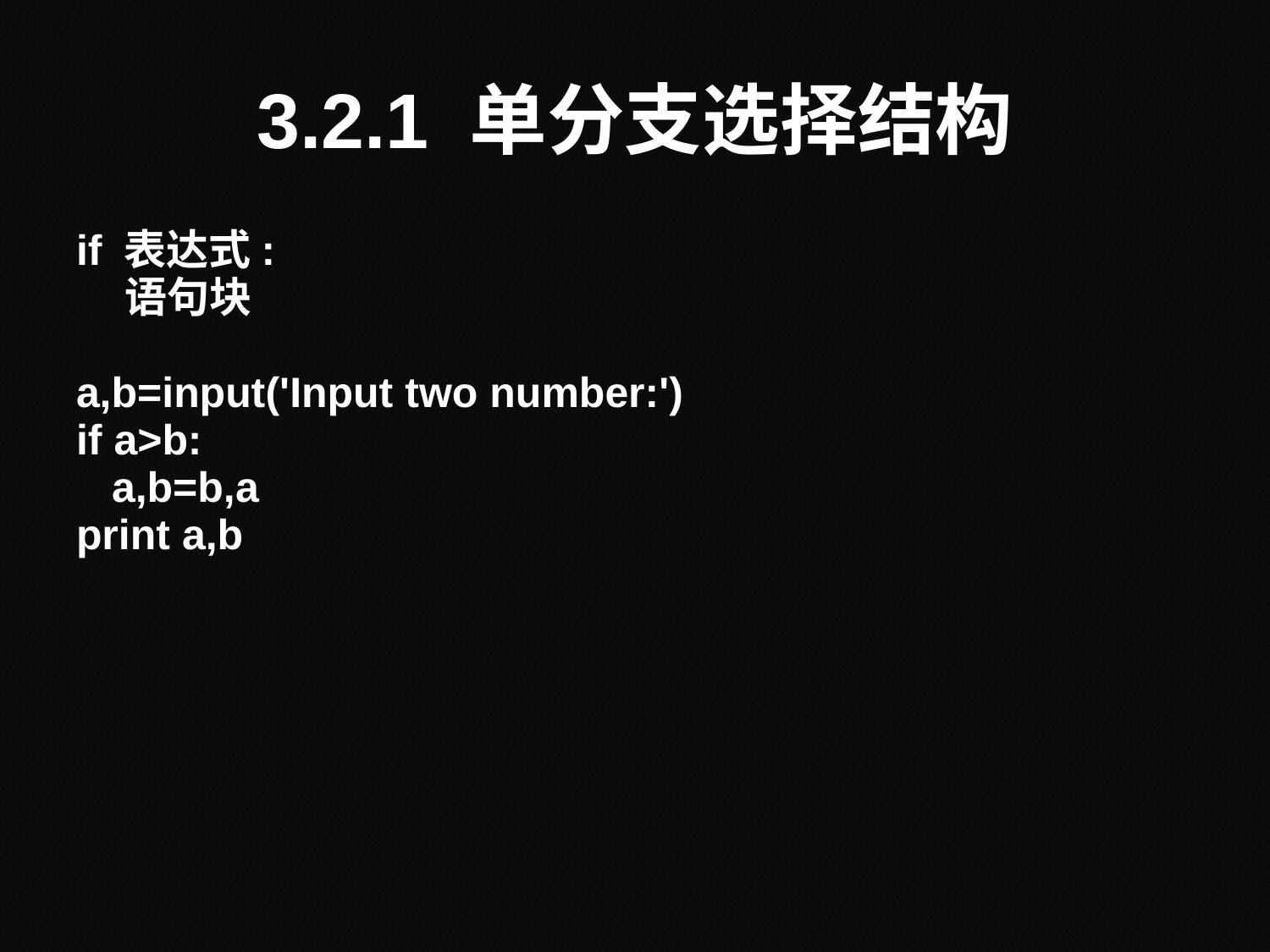

# 3.2.1 单分支选择结构
if 表达式:
    语句块

a,b=input('Input two number:')
if a>b:
   a,b=b,a
print a,b